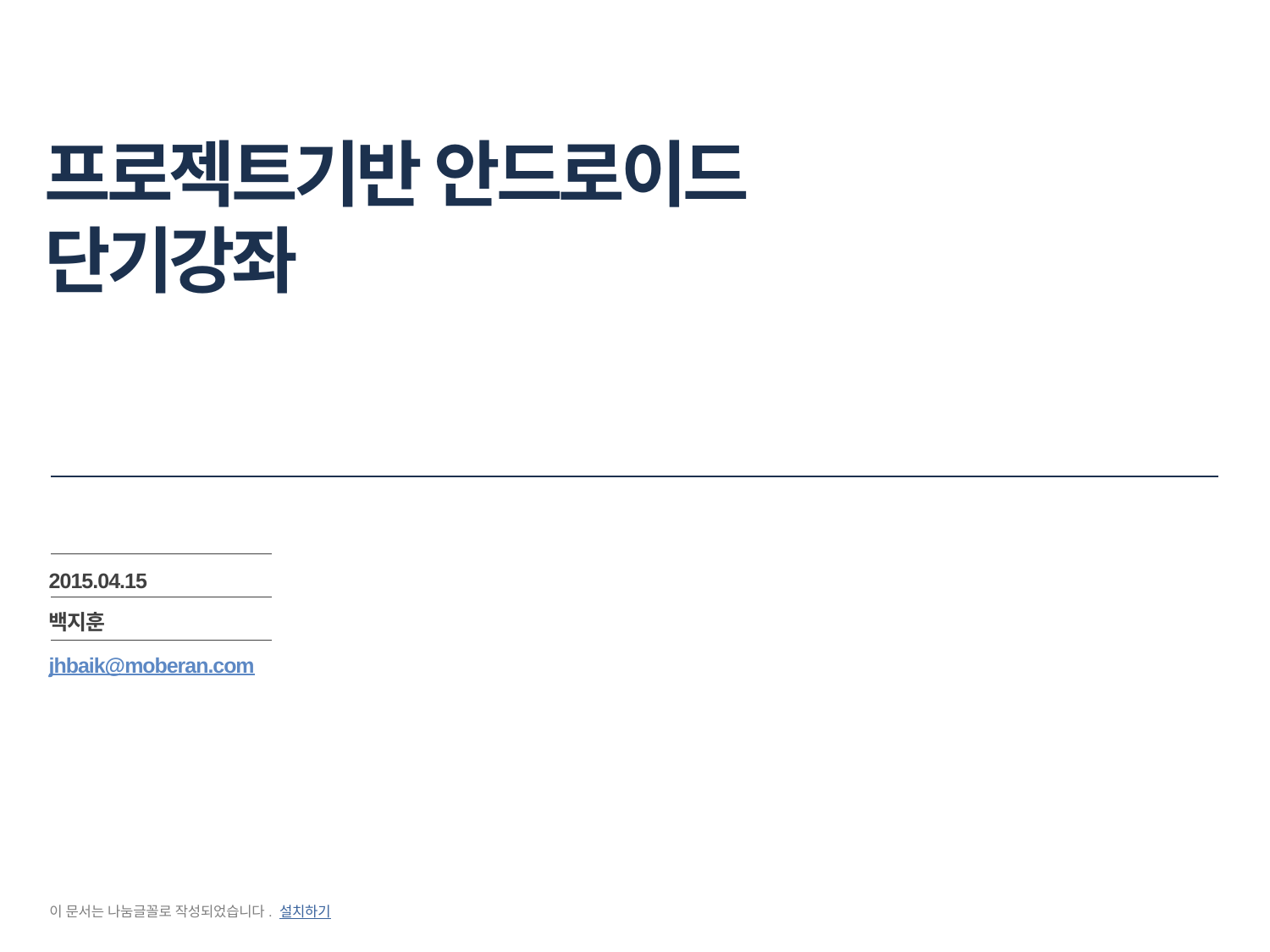

# 프로젝트기반 안드로이드 단기강좌
2015.04.15
백지훈
jhbaik@moberan.com
이 문서는 나눔글꼴로 작성되었습니다. 설치하기